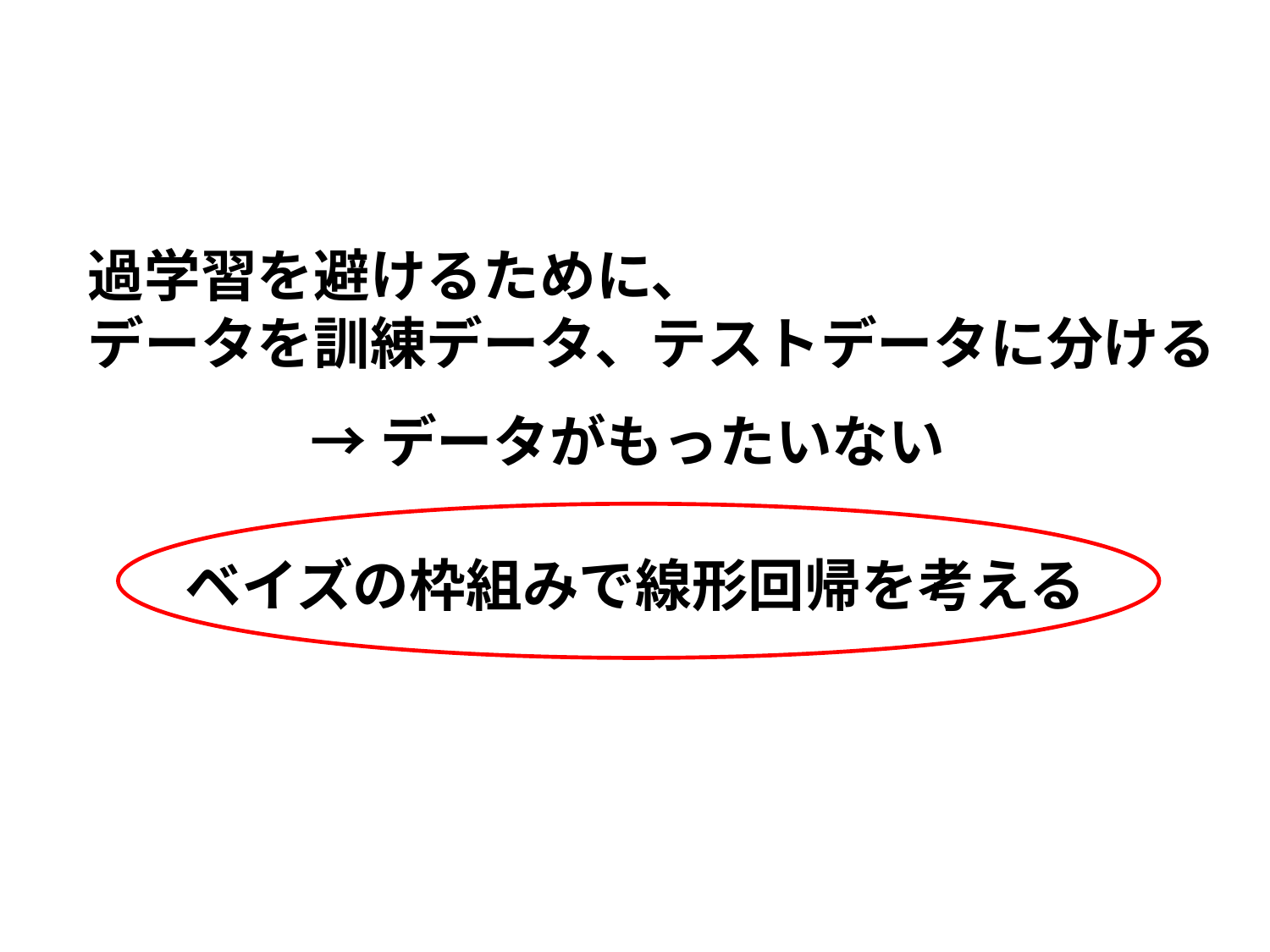

過学習を避けるために、
データを訓練データ、テストデータに分ける
→データがもったいない

ベイズの枠組みで線形回帰を考える